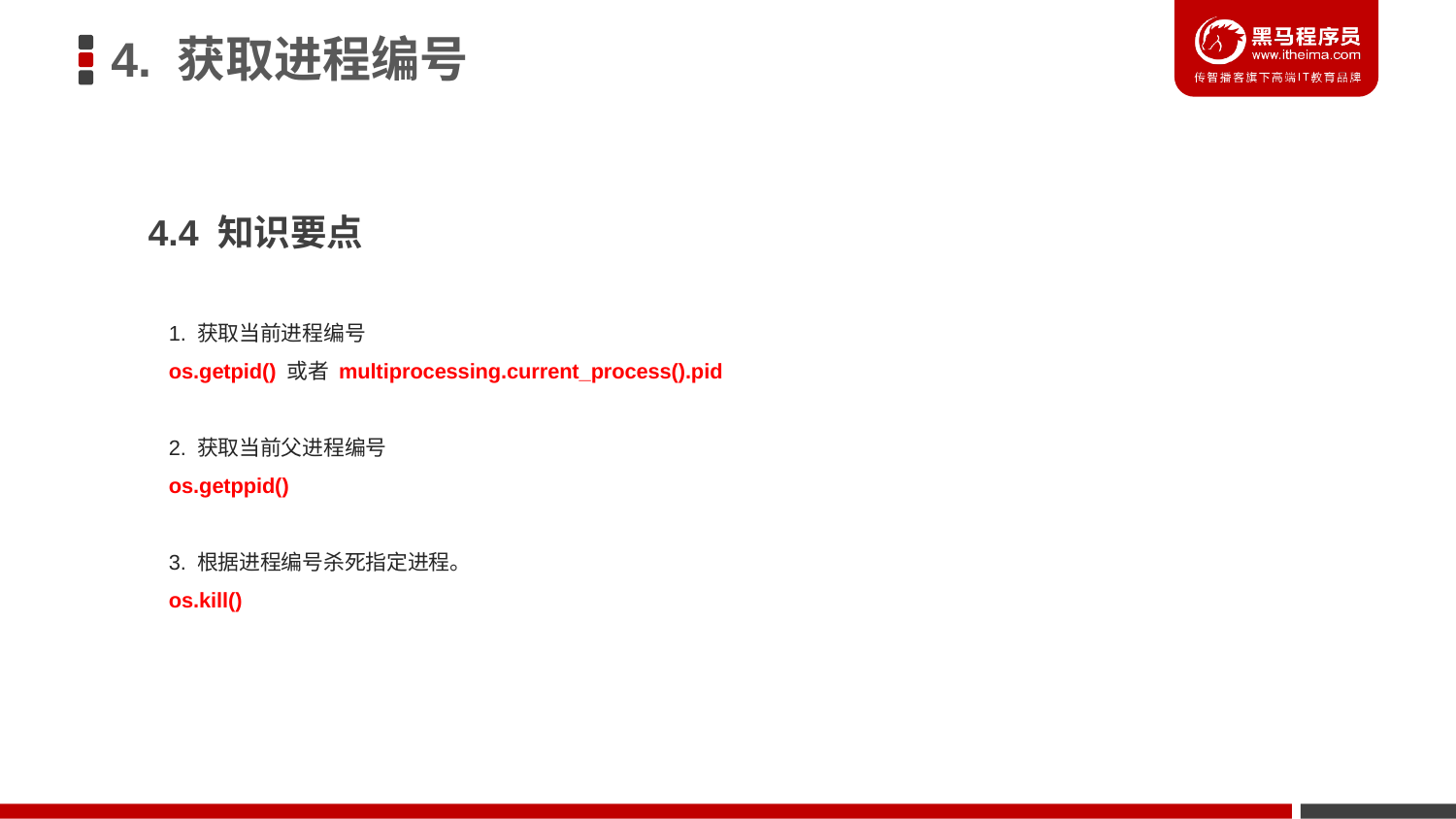

4. 获取进程编号
4.4 知识要点
1. 获取当前进程编号
os.getpid() 或者 multiprocessing.current_process().pid

2. 获取当前父进程编号
os.getppid()

3. 根据进程编号杀死指定进程。
os.kill()